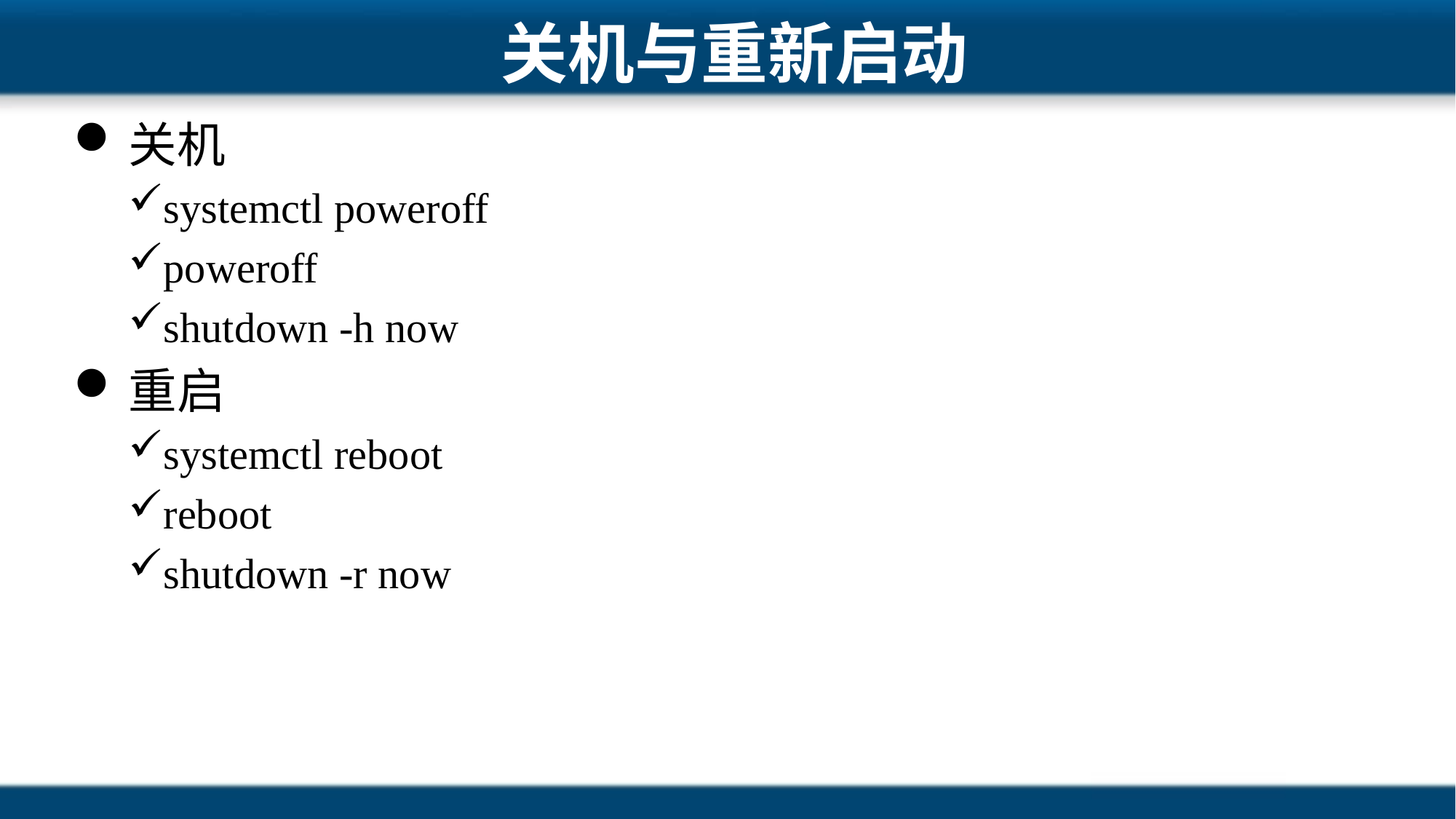

# 关机与重新启动
关机
systemctl poweroff
poweroff
shutdown -h now
重启
systemctl reboot
reboot
shutdown -r now